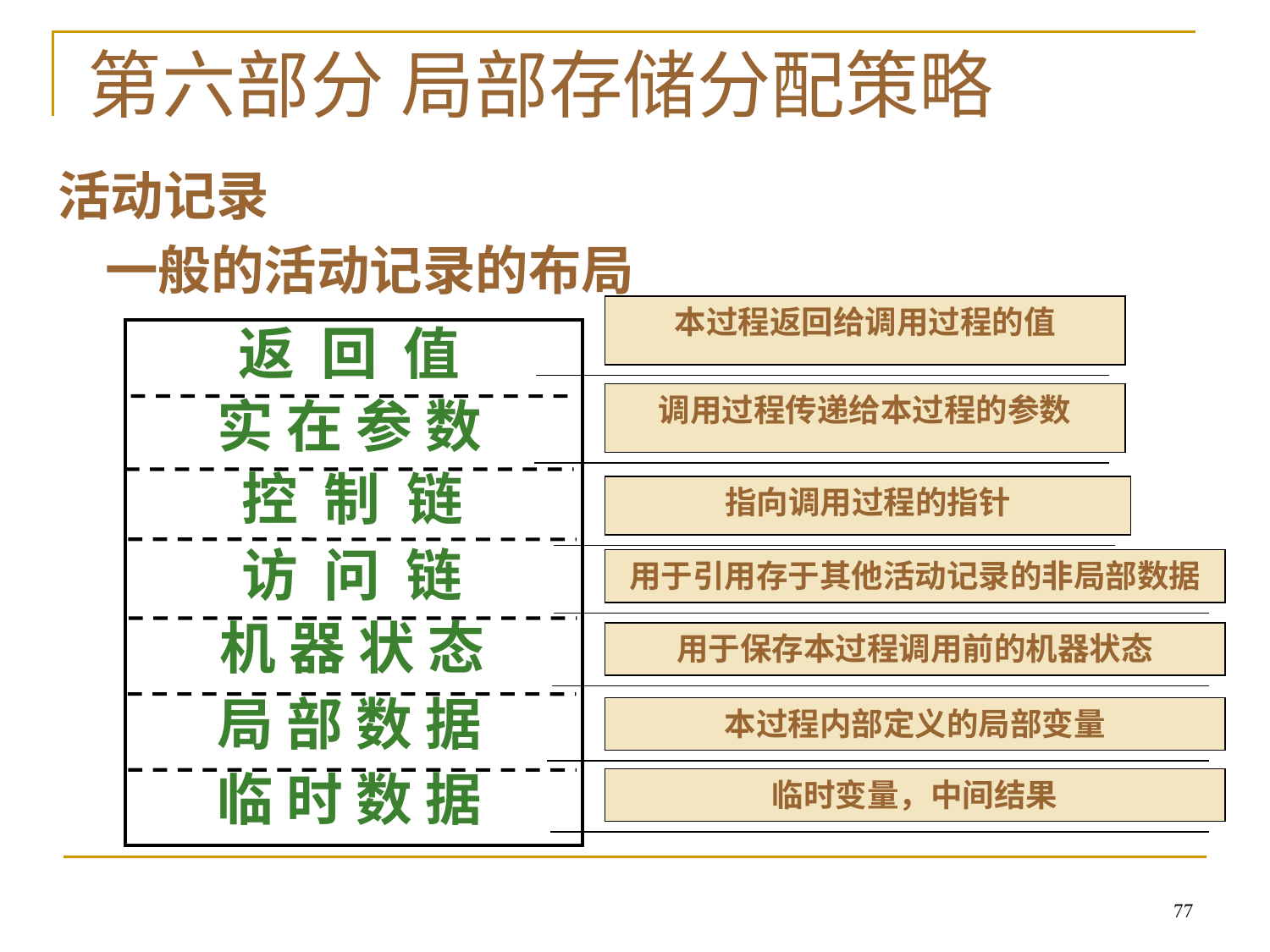

# 第六部分 局部存储分配策略
活动记录
	一般的活动记录的布局
本过程返回给调用过程的值
返  回  值

实 在 参 数

控  制  链

访  问  链

机 器 状 态

局 部 数 据

临 时 数 据

调用过程传递给本过程的参数
指向调用过程的指针
用于引用存于其他活动记录的非局部数据
用于保存本过程调用前的机器状态
本过程内部定义的局部变量
临时变量，中间结果
77